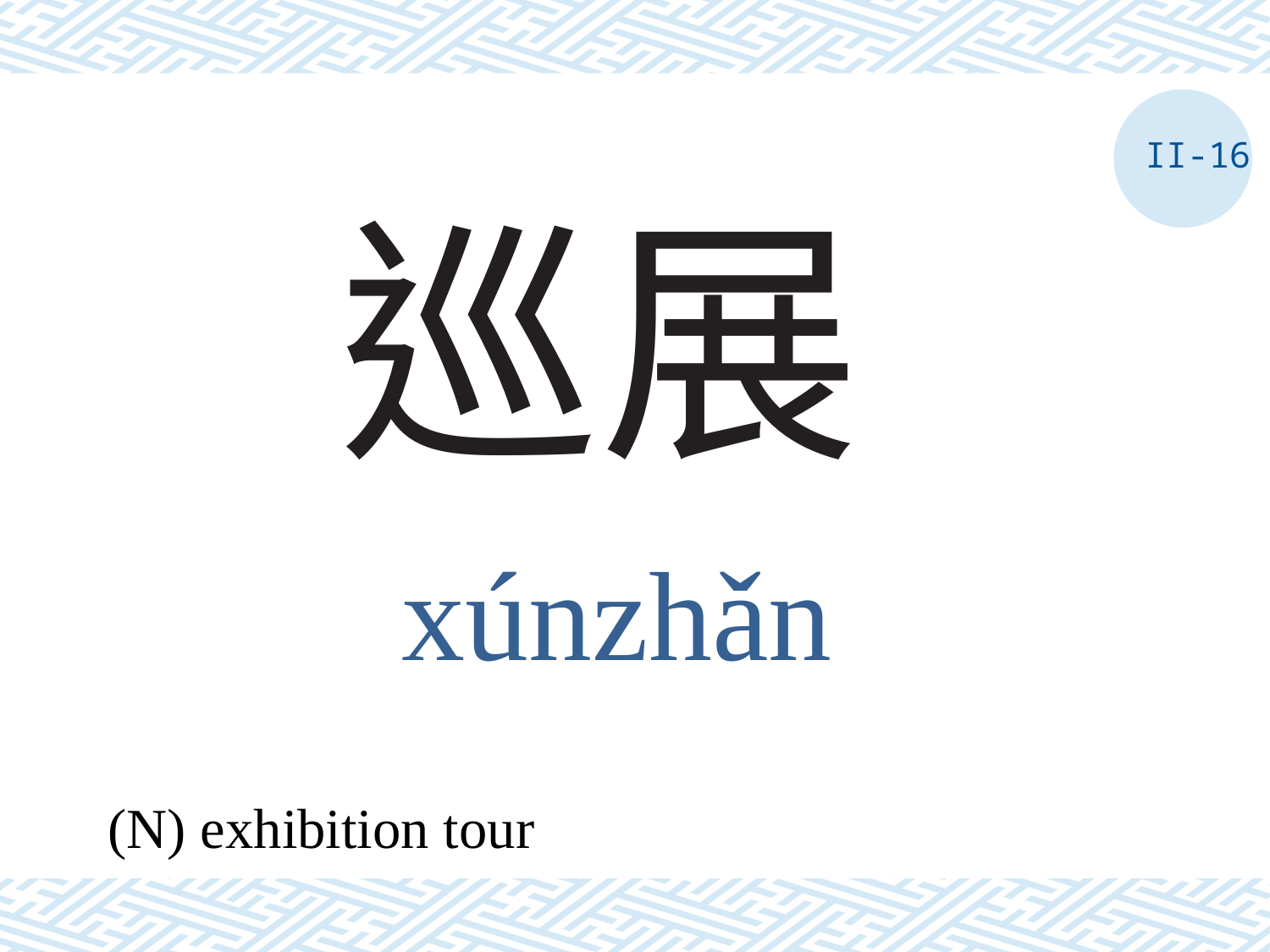

II-16

# 巡展
xúnzhǎn
(N) exhibition tour